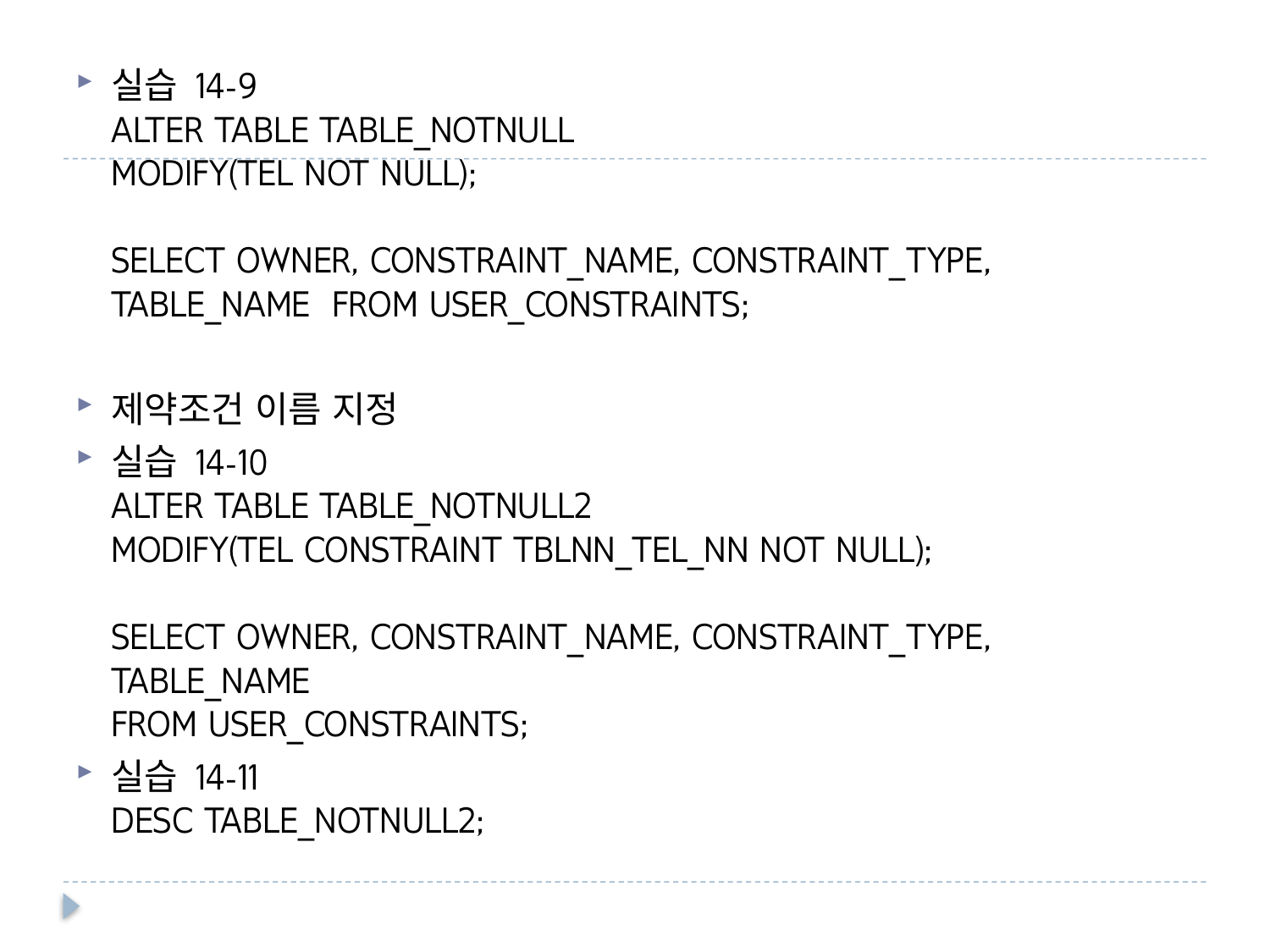

실습 14-9
ALTER TABLE TABLE_NOTNULL
MODIFY(TEL NOT NULL);
SELECT OWNER, CONSTRAINT_NAME, CONSTRAINT_TYPE, TABLE_NAME  FROM USER_CONSTRAINTS;

제약조건 이름 지정
실습 14-10
ALTER TABLE TABLE_NOTNULL2
MODIFY(TEL CONSTRAINT TBLNN_TEL_NN NOT NULL);
SELECT OWNER, CONSTRAINT_NAME, CONSTRAINT_TYPE, TABLE_NAME
FROM USER_CONSTRAINTS;
실습 14-11
DESC TABLE_NOTNULL2;